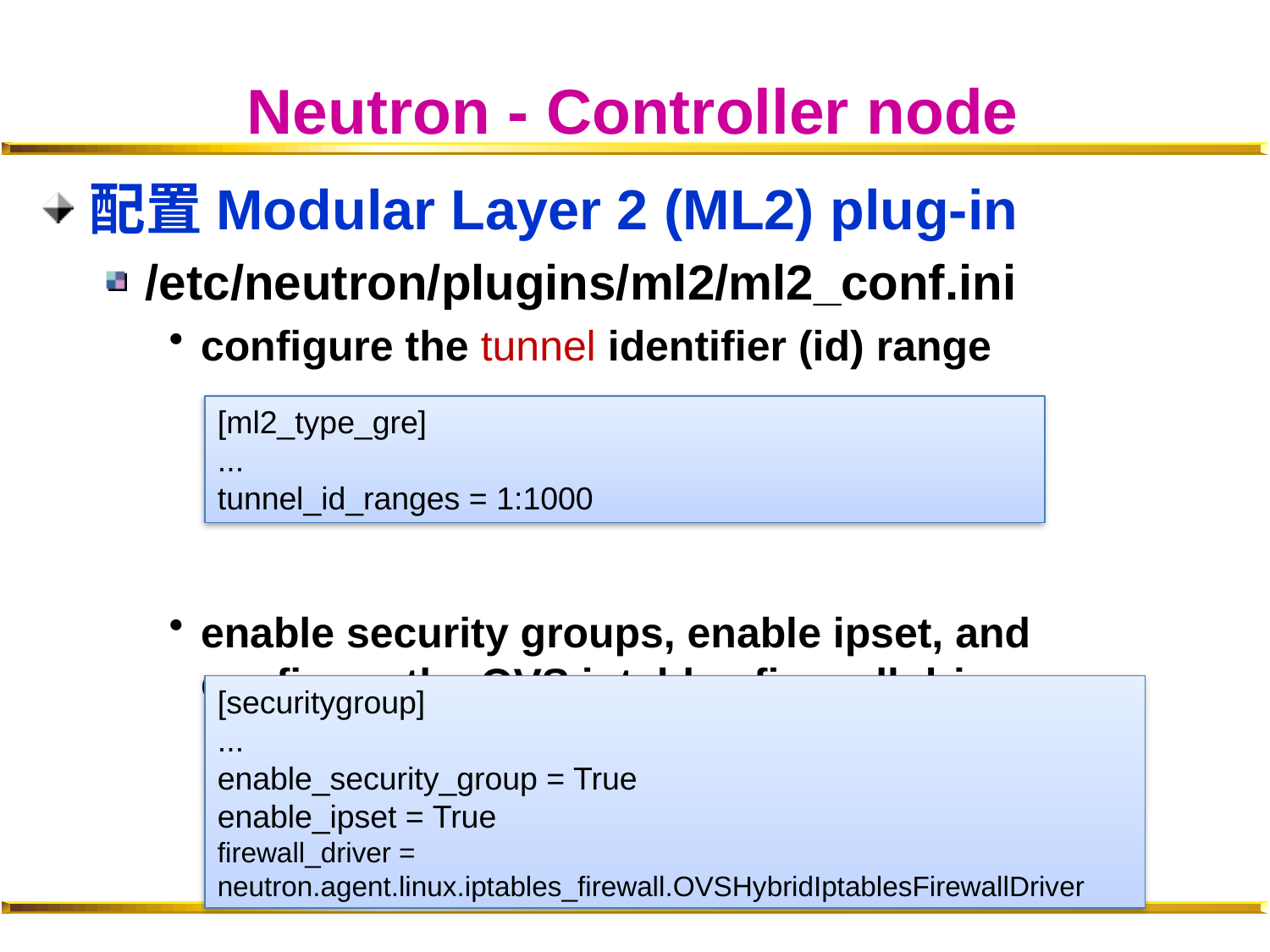

# Neutron - Controller node
配置Modular Layer 2 (ML2) plug-in
/etc/neutron/plugins/ml2/ml2_conf.ini
configure the tunnel identifier (id) range

enable security groups, enable ipset, and configure the OVS iptables firewall driver

[ml2_type_gre]
...
tunnel_id_ranges = 1:1000
[securitygroup]
...
enable_security_group = True
enable_ipset = True
firewall_driver = neutron.agent.linux.iptables_firewall.OVSHybridIptablesFirewallDriver